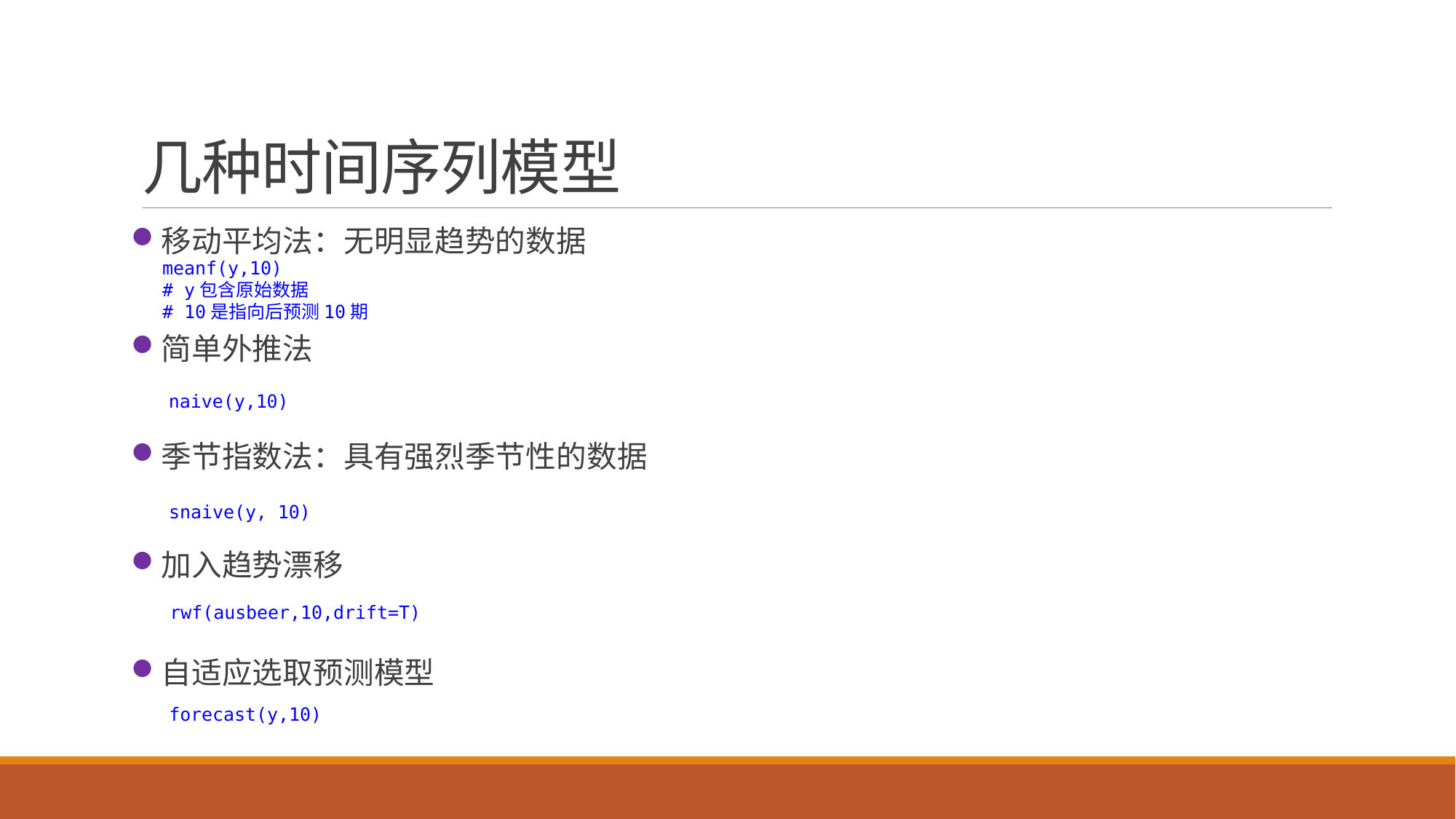

# 几种时间序列模型
移动平均法：无明显趋势的数据

简单外推法

季节指数法：具有强烈季节性的数据

加入趋势漂移

自适应选取预测模型

meanf(y,10)
# y包含原始数据
# 10是指向后预测10期
naive(y,10)
snaive(y, 10)
rwf(ausbeer,10,drift=T)
forecast(y,10)